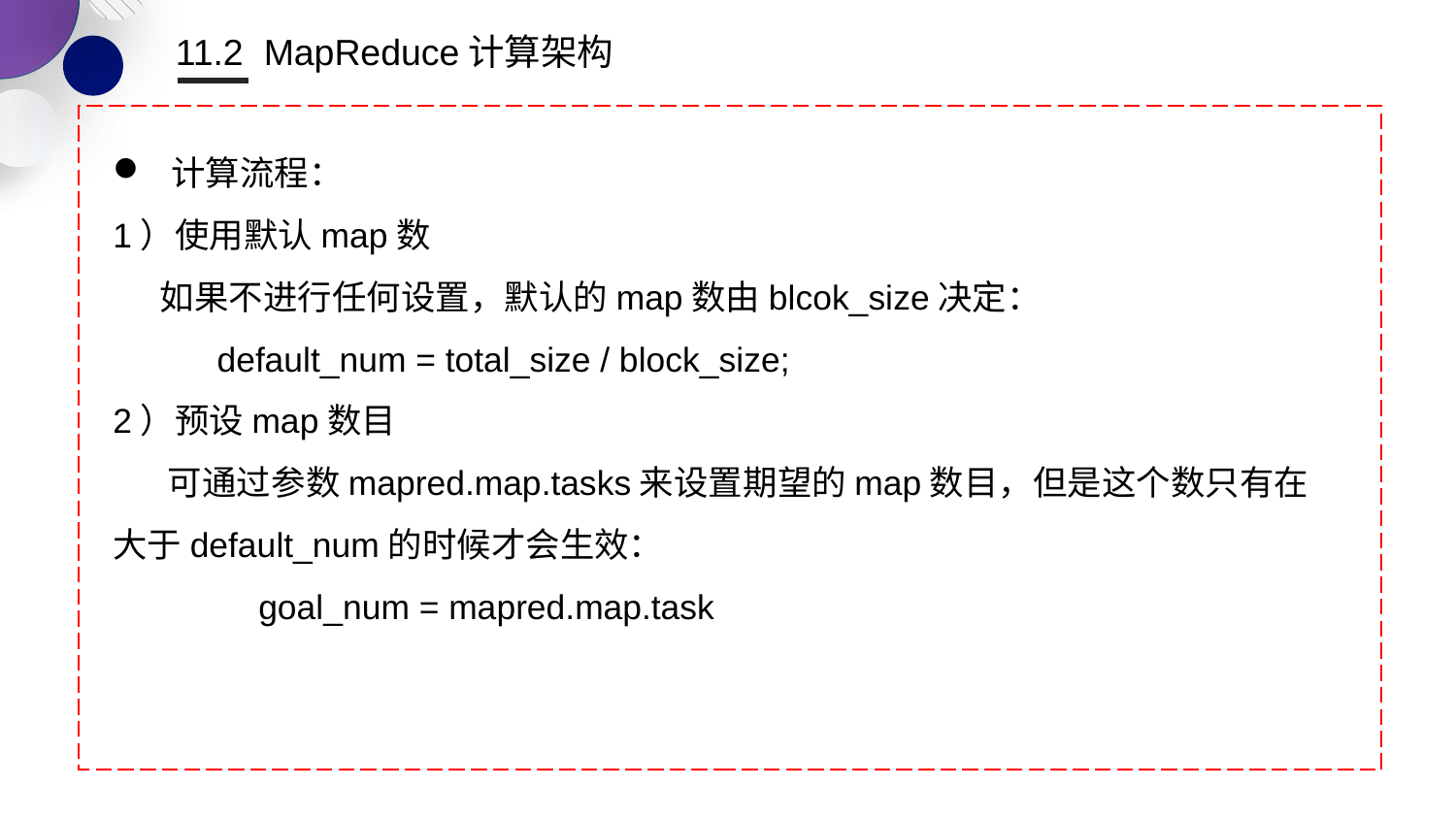

11.2  MapReduce计算架构

  计算流程：
1）使用默认map数
     如果不进行任何设置，默认的map数由blcok_size决定：
           default_num = total_size / block_size;
2）预设map数目
      可通过参数mapred.map.tasks来设置期望的map数目，但是这个数只有在大于default_num的时候才会生效：
	goal_num = mapred.map.task